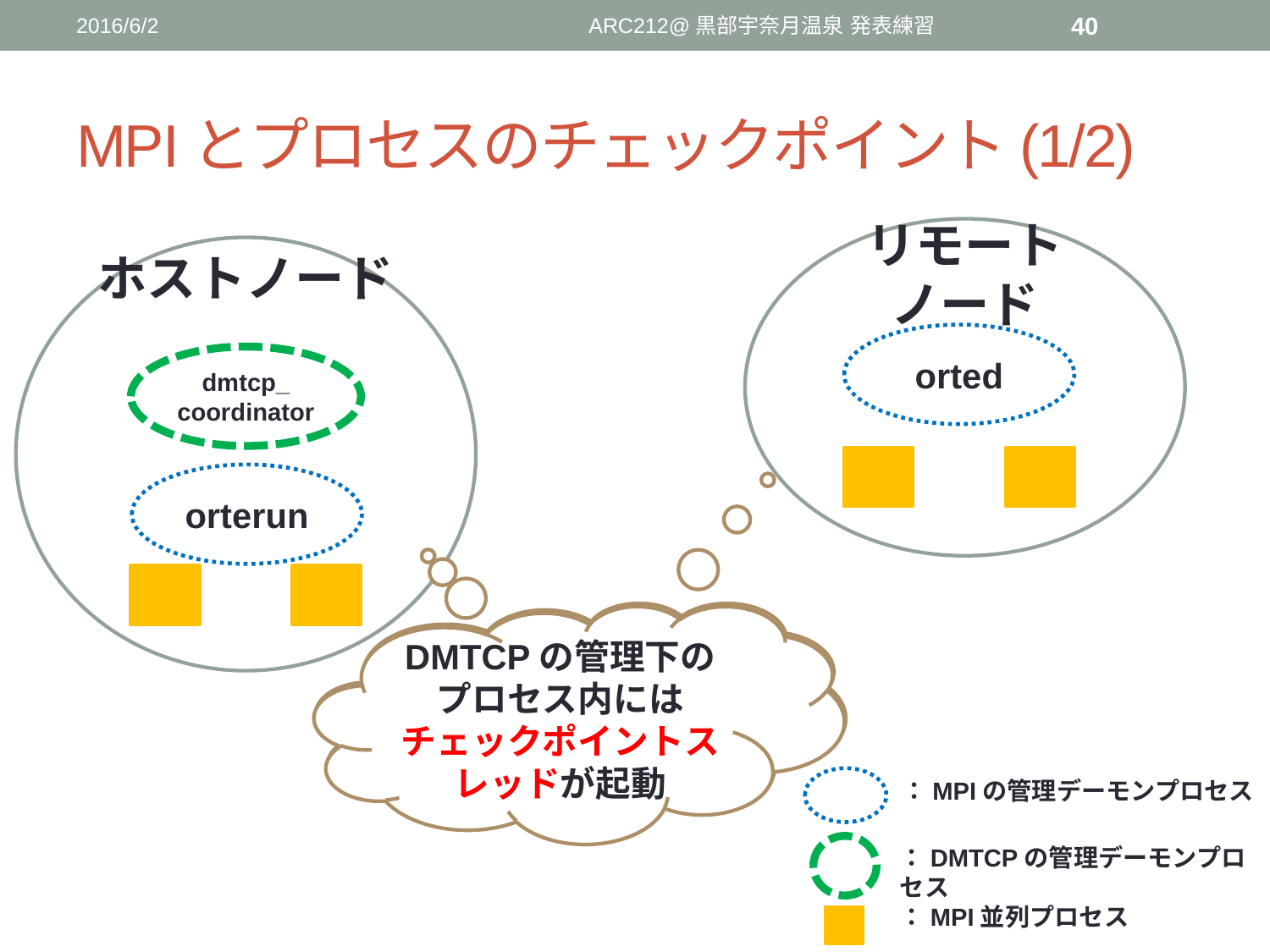

2016/6/2
ARC212@黒部宇奈月温泉 発表練習
40
# MPIとプロセスのチェックポイント(1/2)
リモートノード

ホストノード

orted
dmtcp_
coordinator

orterun

DMTCPの管理下のプロセス内にはチェックポイントスレッドが起動

：MPIの管理デーモンプロセス

：DMTCPの管理デーモンプロセス
：MPI並列プロセス